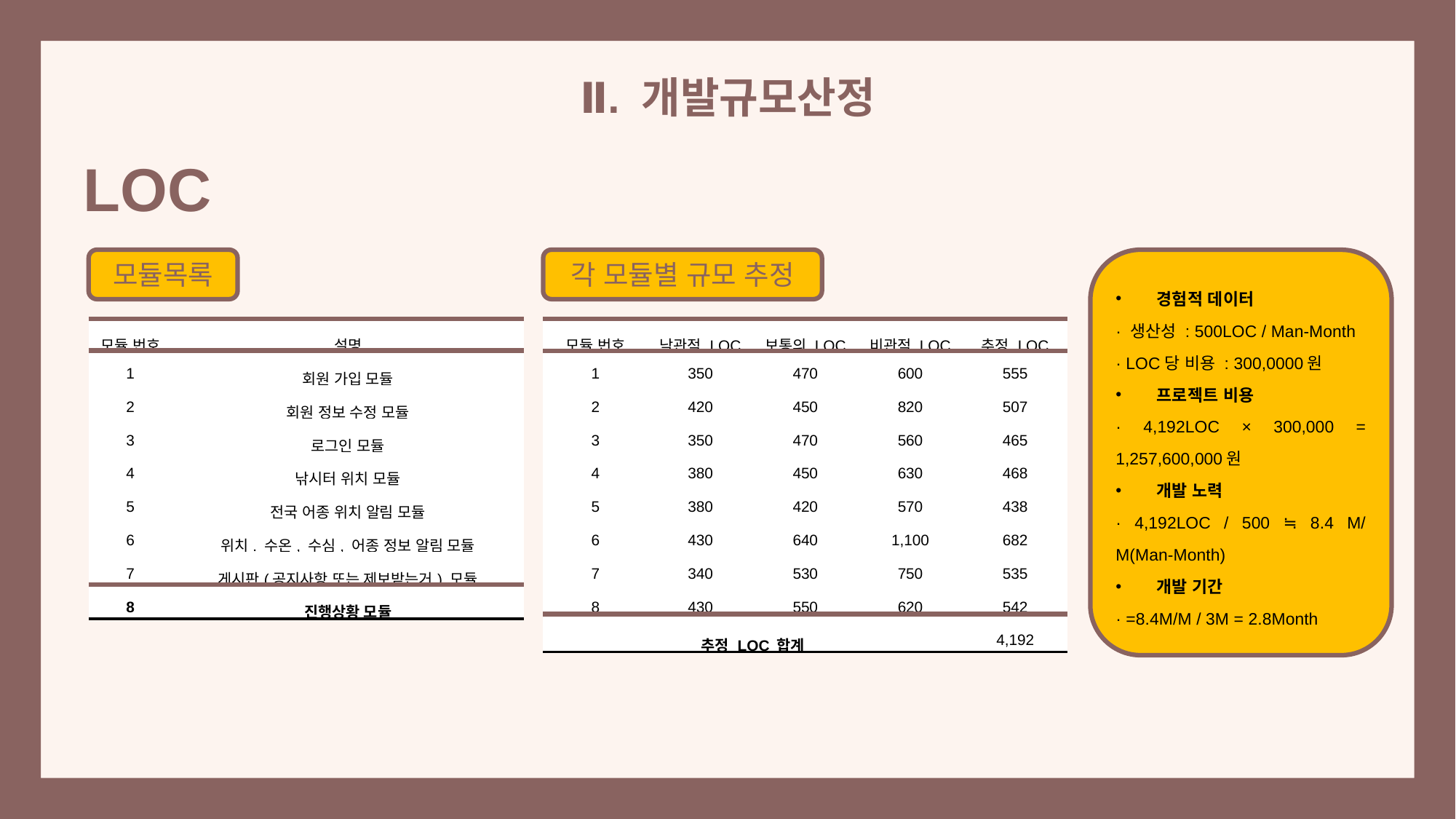

Ⅱ. 개발규모산정
LOC
모듈목록
각 모듈별 규모 추정

경험적 데이터
· 생산성 : 500LOC / Man-Month
· LOC당 비용 : 300,0000원
프로젝트 비용
· 4,192LOC × 300,000 = 1,257,600,000원
개발 노력
· 4,192LOC / 500 ≒ 8.4 M/M(Man-Month)
개발 기간
· =8.4M/M / 3M = 2.8Month

| 모듈 번호 | 설명 |
| --- | --- |
| 1 | 회원 가입 모듈 |
| 2 | 회원 정보 수정 모듈 |
| 3 | 로그인 모듈 |
| 4 | 낚시터 위치 모듈 |
| 5 | 전국 어종 위치 알림 모듈 |
| 6 | 위치. 수온, 수심, 어종 정보 알림 모듈 |
| 7 | 게시판(공지사항 또는 제보받는거) 모듈 |
| 8 | 진행상황 모듈 |
| 모듈 번호 | 낙관적 LOC | 보통의 LOC | 비관적 LOC | 추정 LOC |
| --- | --- | --- | --- | --- |
| 1 | 350 | 470 | 600 | 555 |
| 2 | 420 | 450 | 820 | 507 |
| 3 | 350 | 470 | 560 | 465 |
| 4 | 380 | 450 | 630 | 468 |
| 5 | 380 | 420 | 570 | 438 |
| 6 | 430 | 640 | 1,100 | 682 |
| 7 | 340 | 530 | 750 | 535 |
| 8 | 430 | 550 | 620 | 542 |
| 추정 LOC 합계 |  |  |  | 4,192 |